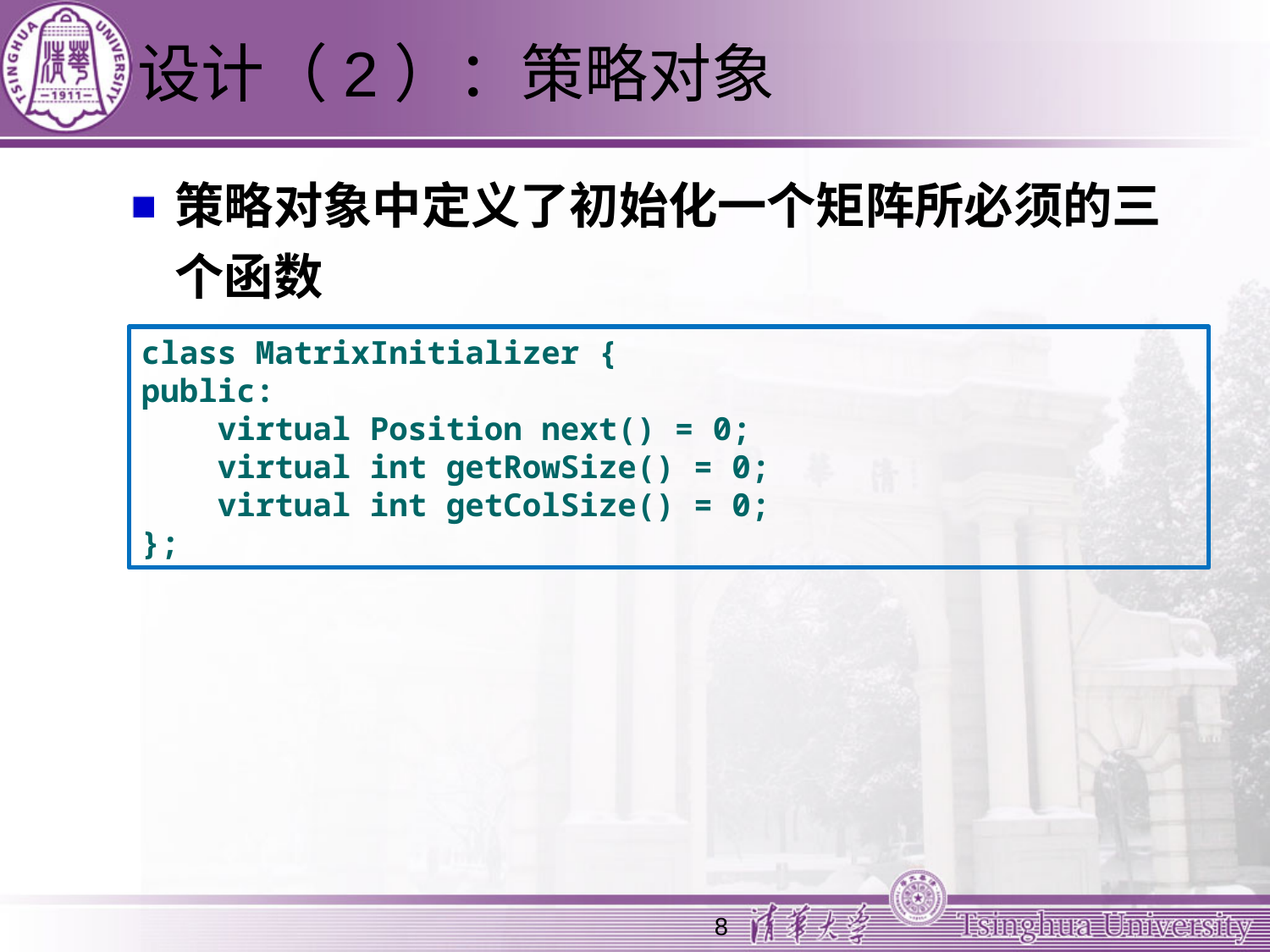

# 设计（2）：策略对象
策略对象中定义了初始化一个矩阵所必须的三个函数
class MatrixInitializer {
public:
    virtual Position next() = 0;
    virtual int getRowSize() = 0;
    virtual int getColSize() = 0;
};
8